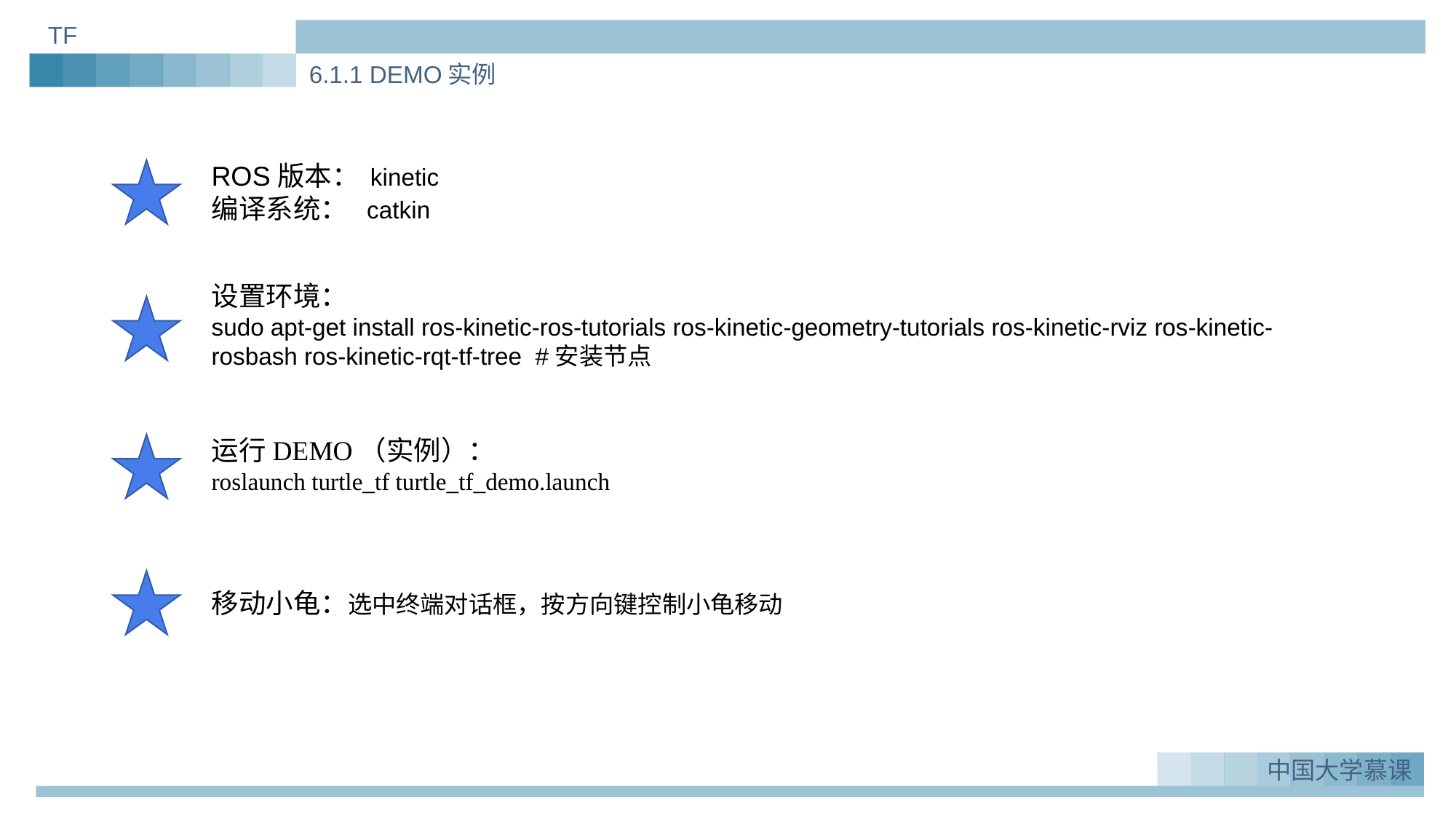

TF
6.1.1 DEMO实例
ROS版本： kinetic
编译系统：  catkin

设置环境：
sudo apt-get install ros-kinetic-ros-tutorials ros-kinetic-geometry-tutorials ros-kinetic-rviz ros-kinetic-rosbash ros-kinetic-rqt-tf-tree  #安装节点

运行DEMO（实例）：
roslaunch turtle_tf turtle_tf_demo.launch

移动小龟：选中终端对话框，按方向键控制小龟移动
中国大学慕课